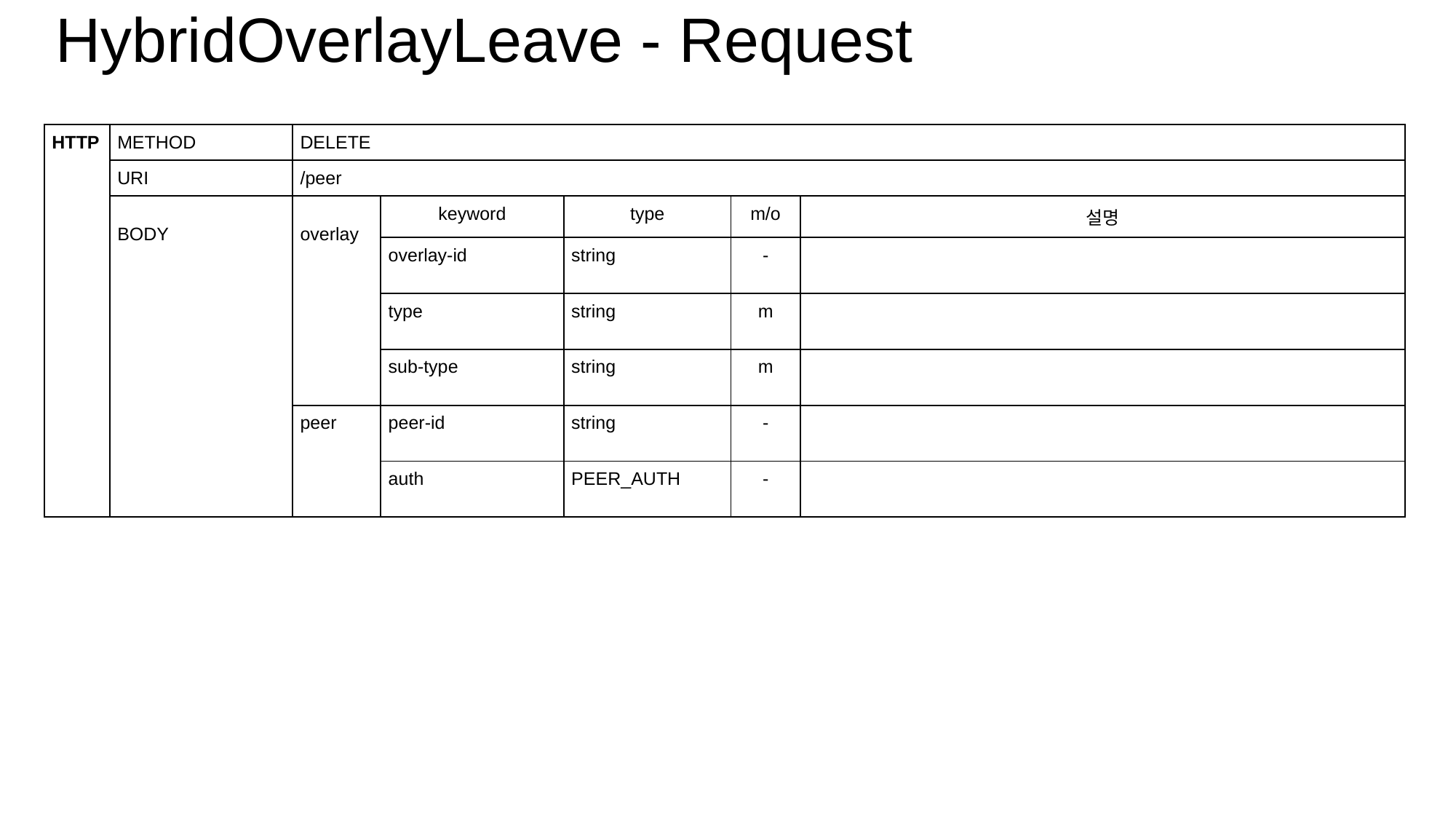

# HybridOverlayLeave - Request
| HTTP | METHOD | DELETE |  |  |  |  |
| --- | --- | --- | --- | --- | --- | --- |
|  | URI | /peer |  |  |  |  |
|  | BODY | overlay | keyword | type | m/o | 설명 |
|  |  |  | overlay-id | string | - |  |
|  |  |  | type | string | m |  |
|  |  |  | sub-type | string | m |  |
|  |  | peer | peer-id | string | - |  |
|  |  |  | auth | PEER\_AUTH | - |  |